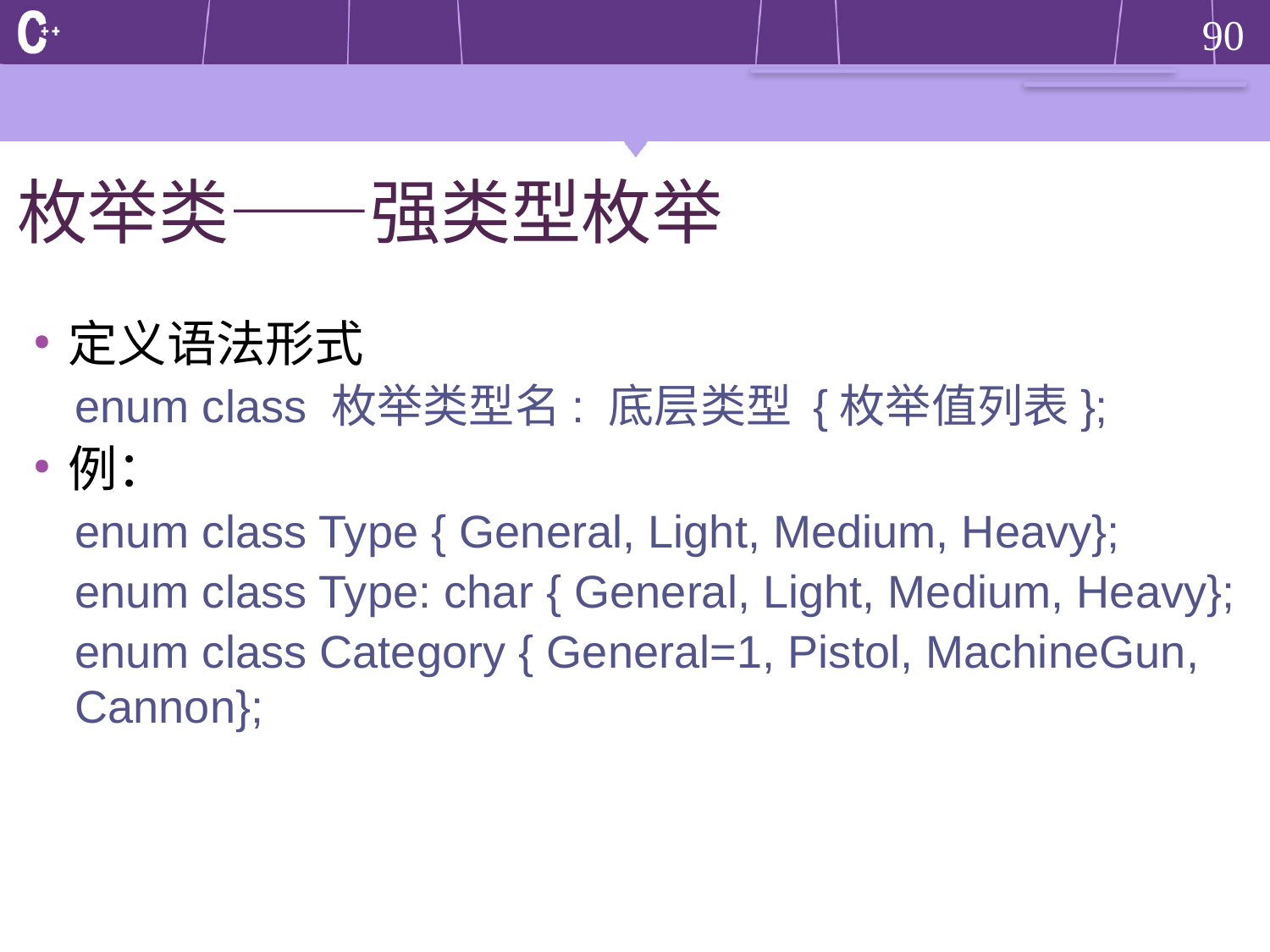

# 枚举类——强类型枚举
定义语法形式
enum class 枚举类型名: 底层类型 {枚举值列表};
例：
enum class Type { General, Light, Medium, Heavy};
enum class Type: char { General, Light, Medium, Heavy};
enum class Category { General=1, Pistol, MachineGun, Cannon};